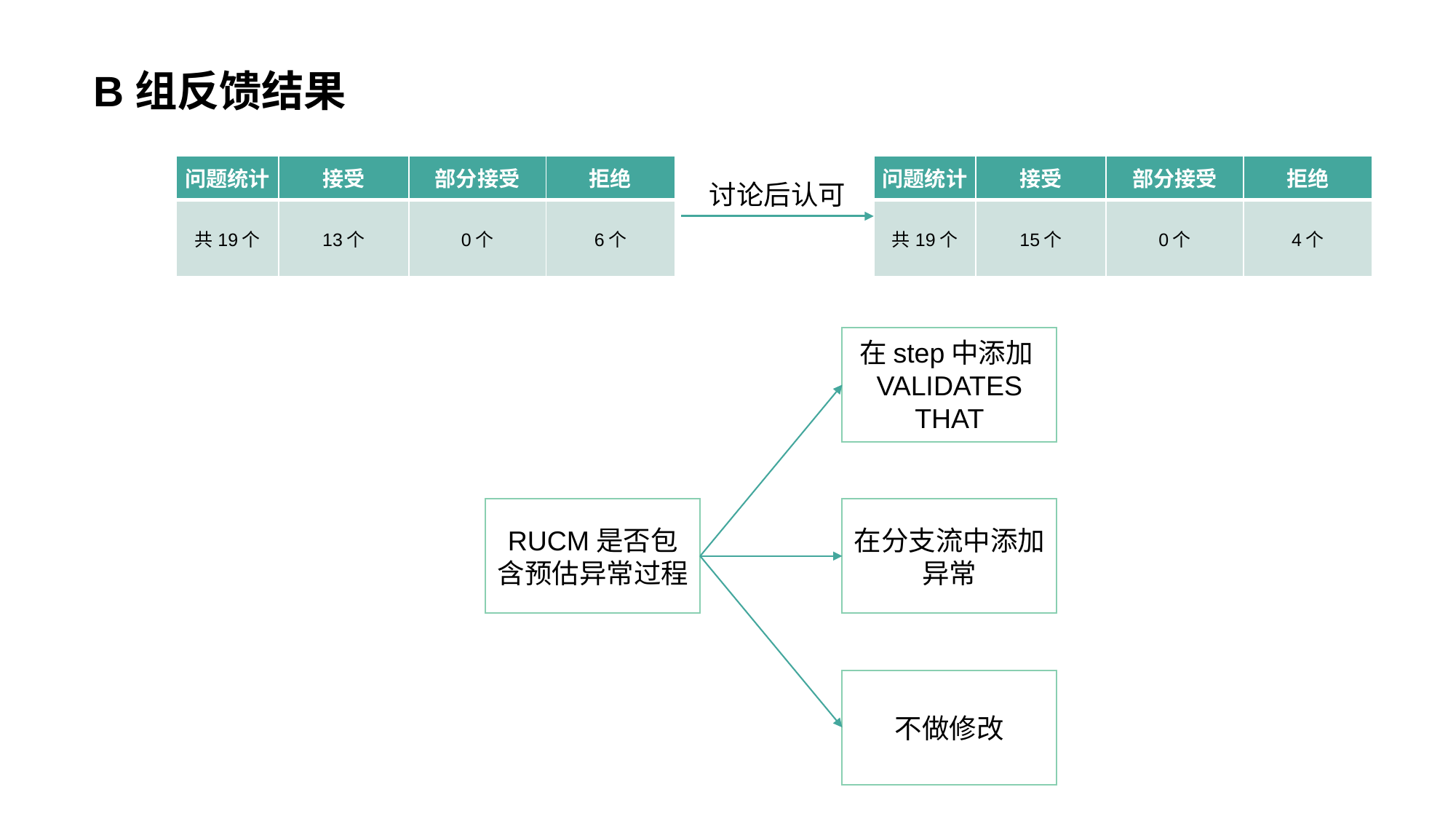

# B组反馈结果
| 问题统计 | 接受 | 部分接受 | 拒绝 |
| --- | --- | --- | --- |
| 共19个 | 13个 | 0个 | 6个 |
| 问题统计 | 接受 | 部分接受 | 拒绝 |
| --- | --- | --- | --- |
| 共19个 | 15个 | 0个 | 4个 |
讨论后认可
在step中添加VALIDATES THAT
RUCM是否包含预估异常过程
在分支流中添加异常
不做修改